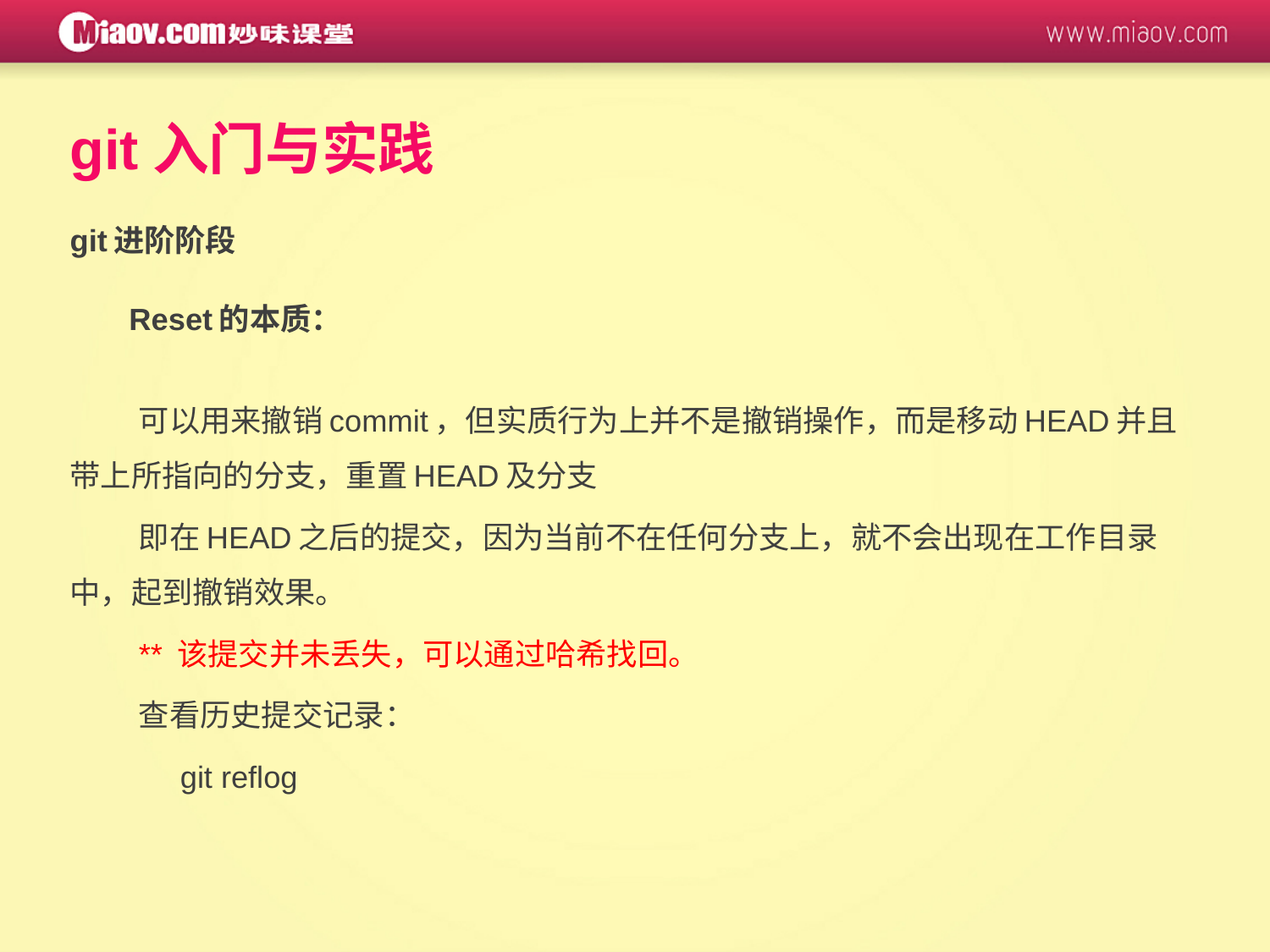

git入门与实践

git进阶阶段

       Reset的本质：

可以用来撤销commit，但实质行为上并不是撤销操作，而是移动HEAD并且带上所指向的分支，重置HEAD及分支
即在HEAD之后的提交，因为当前不在任何分支上，就不会出现在工作目录中，起到撤销效果。
** 该提交并未丢失，可以通过哈希找回。
查看历史提交记录：
	git reflog